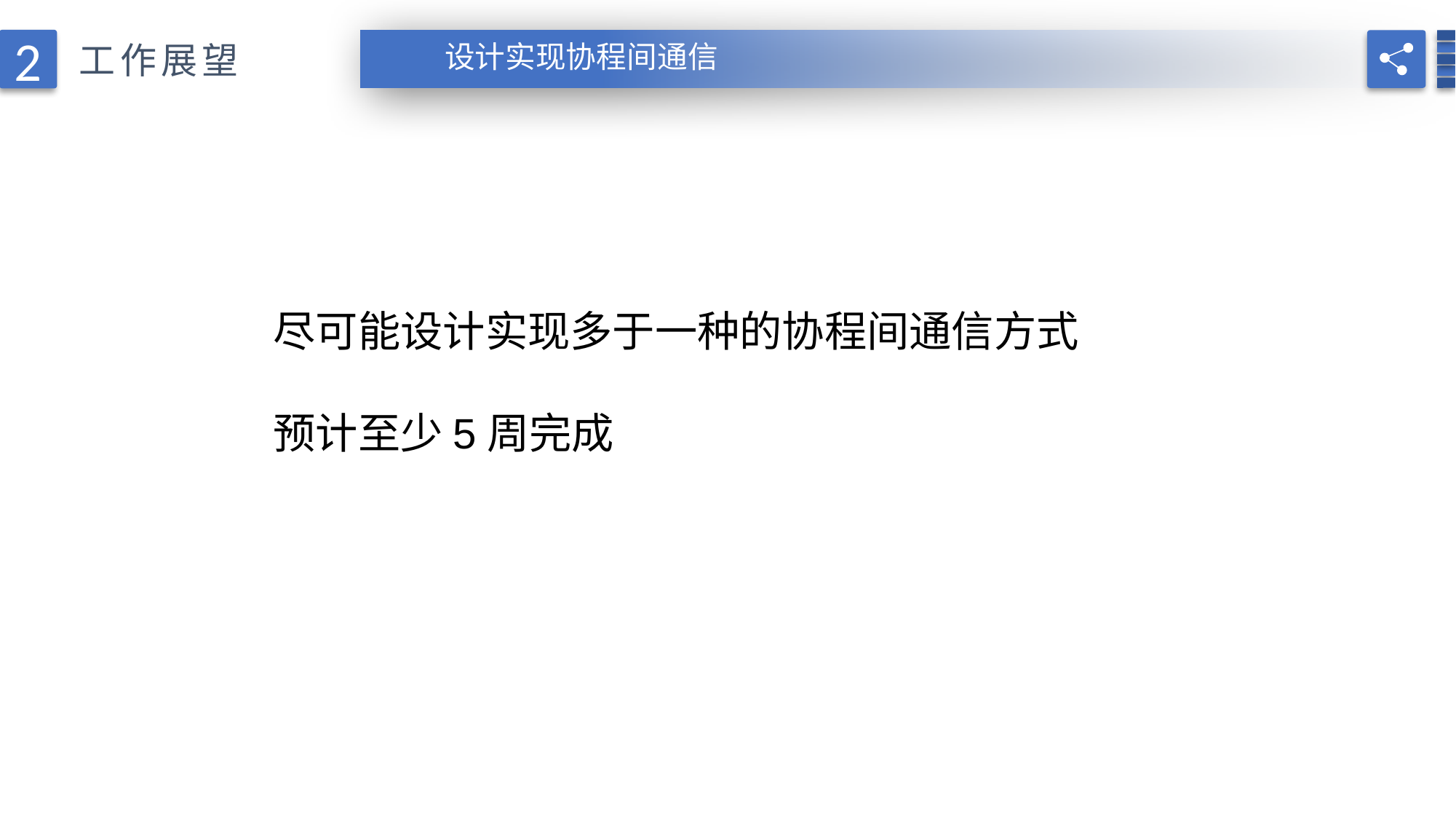

2

工作展望
设计实现协程间通信
尽可能设计实现多于一种的协程间通信方式

预计至少5周完成